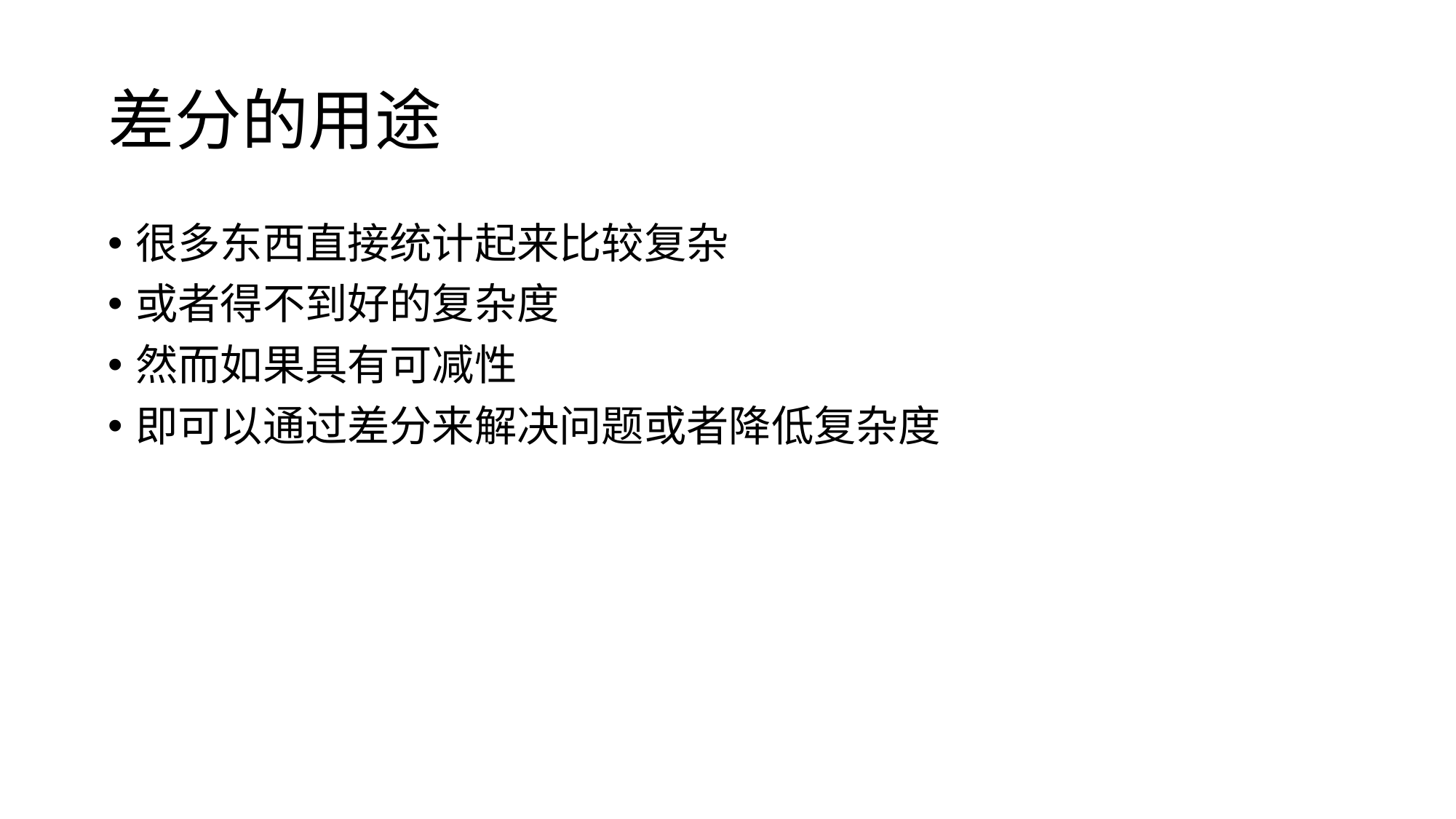

# 差分的用途
很多东西直接统计起来比较复杂
或者得不到好的复杂度
然而如果具有可减性
即可以通过差分来解决问题或者降低复杂度